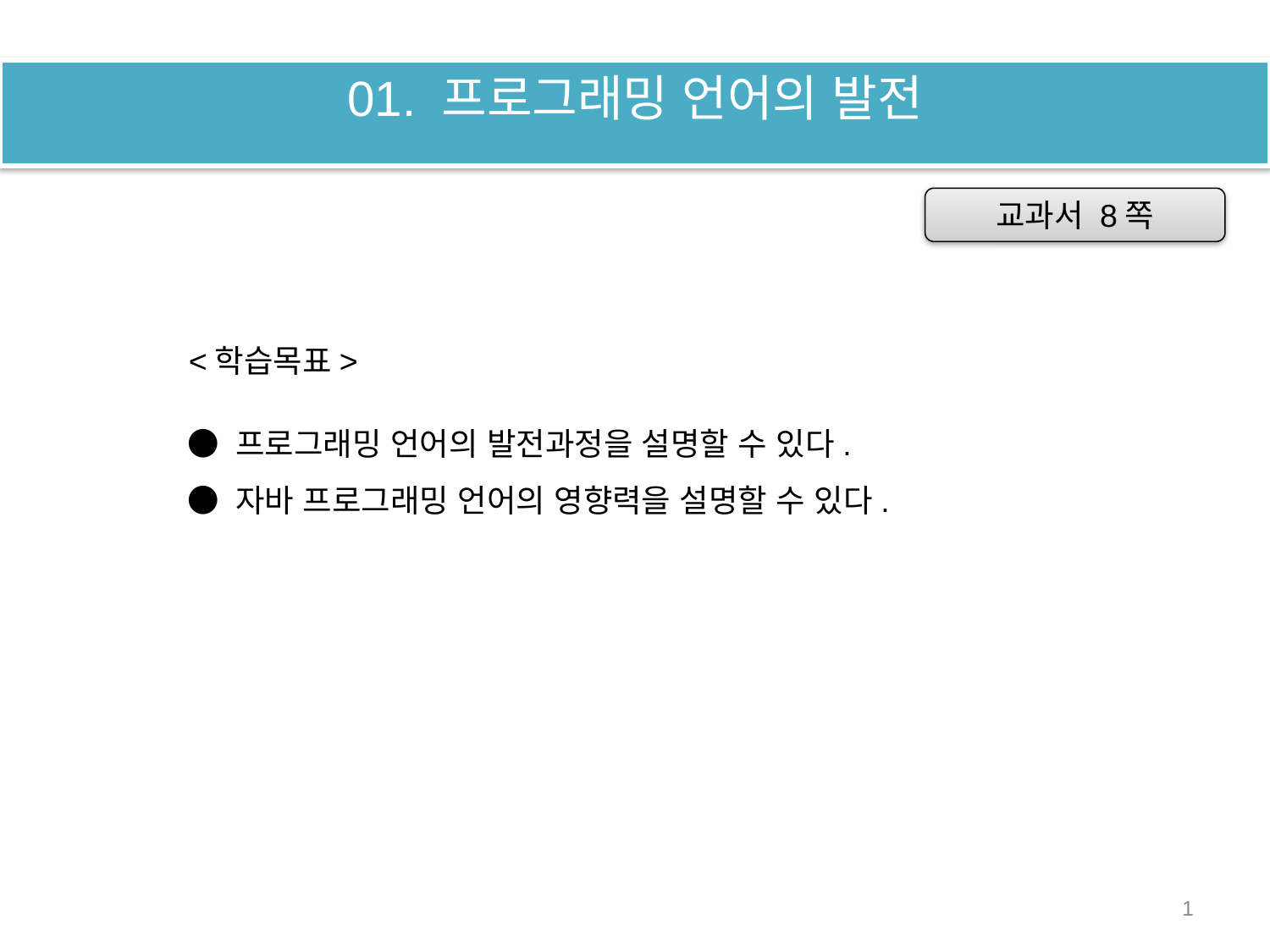

01. 프로그래밍 언어의 발전
교과서 8쪽
<학습목표>
● 프로그래밍 언어의 발전과정을 설명할 수 있다.
● 자바 프로그래밍 언어의 영향력을 설명할 수 있다.
1